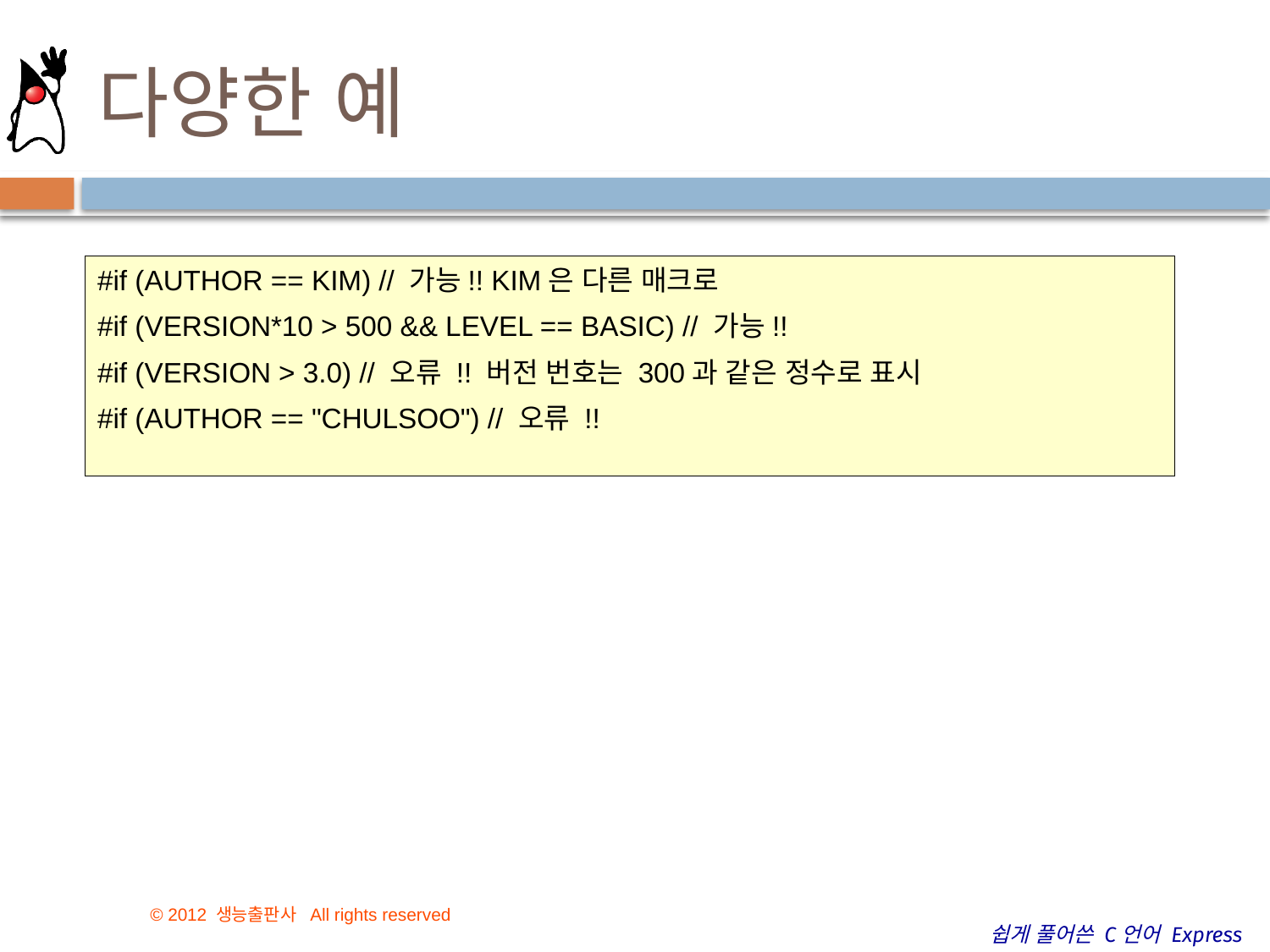

# 다양한 예
#if (AUTHOR == KIM) // 가능!! KIM은 다른 매크로
#if (VERSION*10 > 500 && LEVEL == BASIC) // 가능!!
#if (VERSION > 3.0) // 오류 !! 버전 번호는 300과 같은 정수로 표시
#if (AUTHOR == "CHULSOO") // 오류 !!